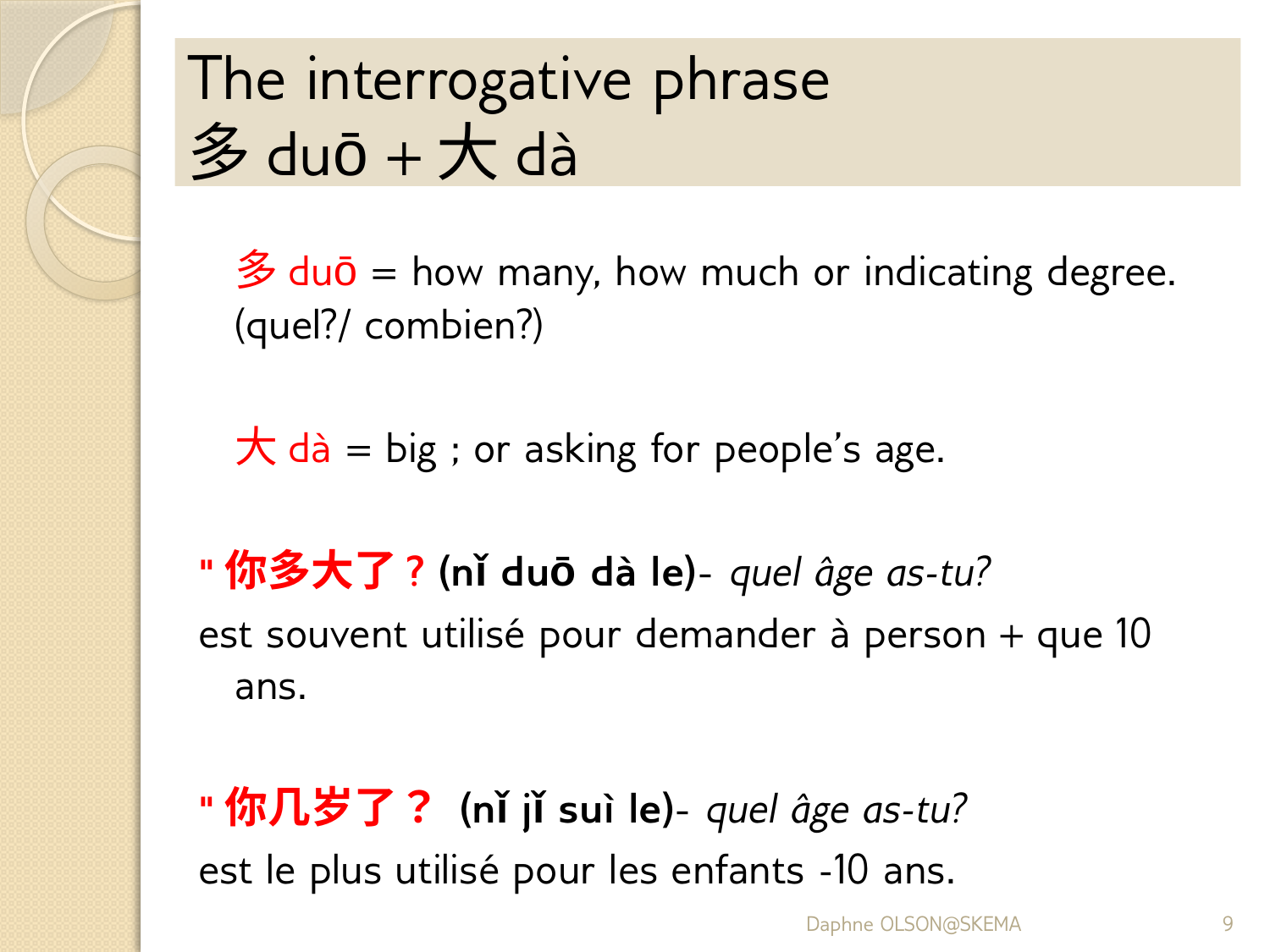

# The interrogative phrase 多duō +大dà
	多duō = how many, how much or indicating degree.    (quel?/ combien?)

	大dà = big ; or asking for people’s age.

"你多大了? (nǐ duō dà le)- quel âge as-tu?
est souvent utilisé pour demander à person + que 10 ans.

"你几岁了？ (nǐ jǐ suì le)- quel âge as-tu?
est le plus utilisé pour les enfants -10 ans.

Daphne OLSON@SKEMA
9